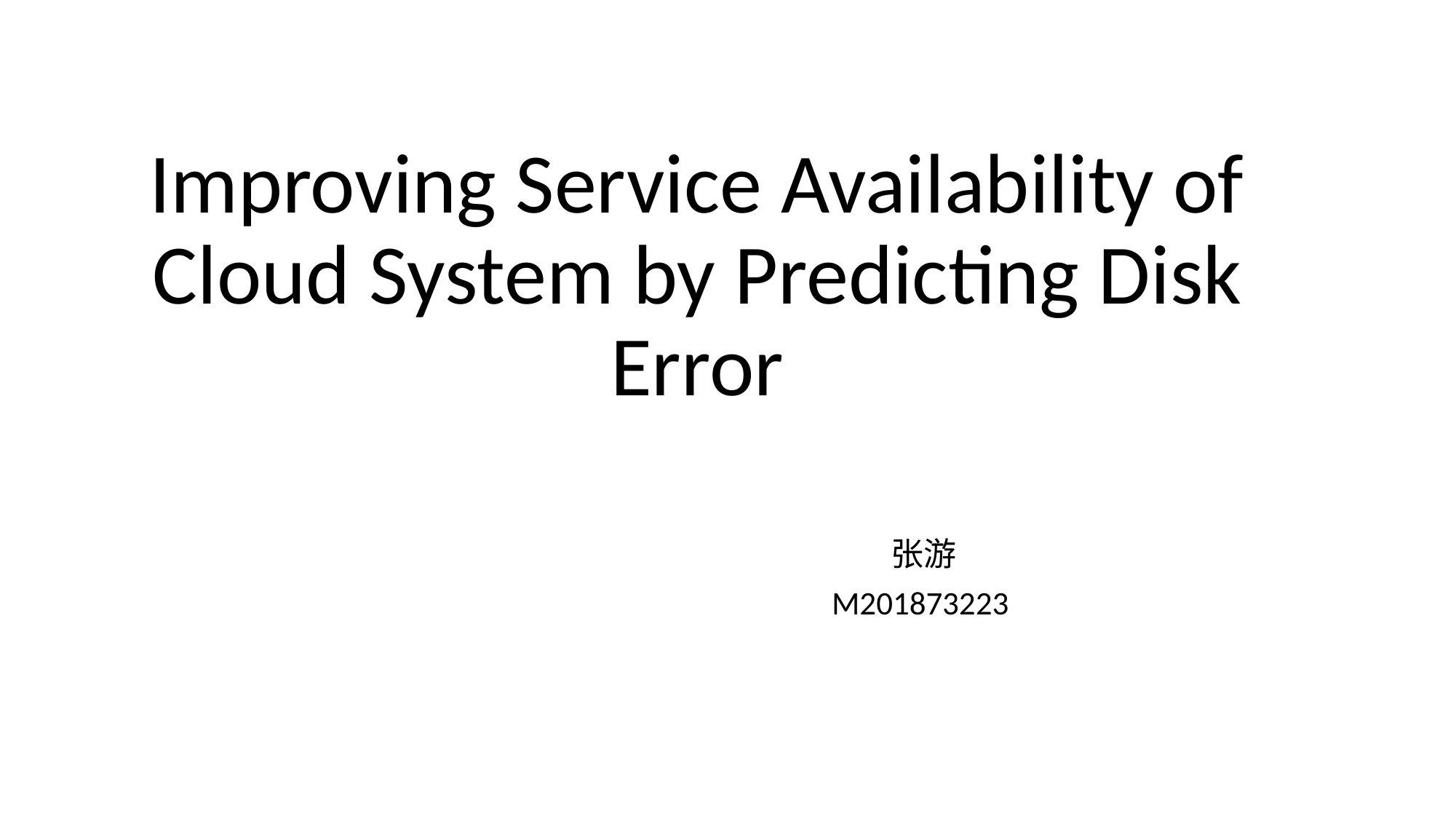

# Improving Service Availability of Cloud System by Predicting Disk Error

				张游
				M201873223